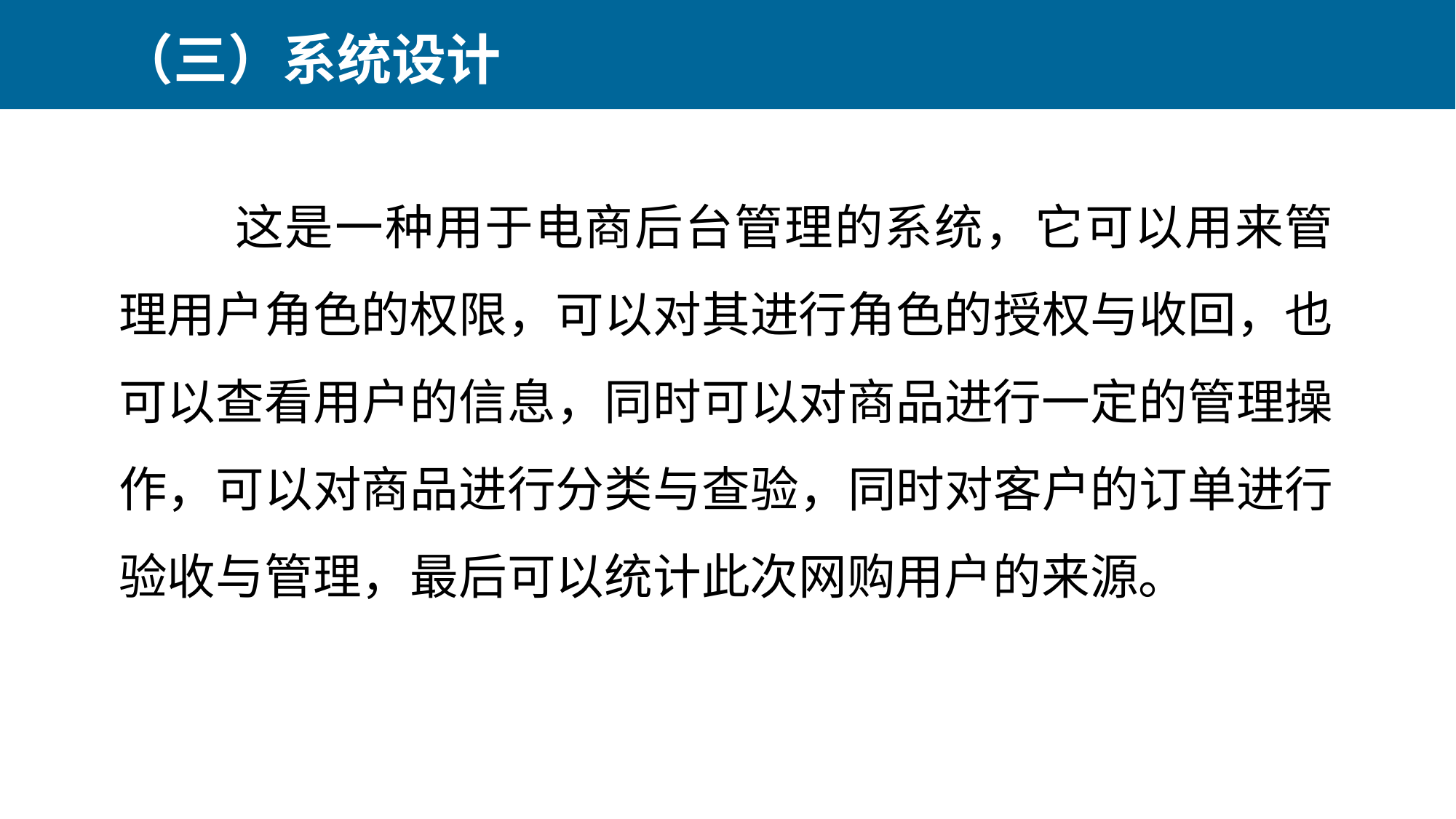

（三）系统设计
          这是一种用于电商后台管理的系统，它可以用来管理用户角色的权限，可以对其进行角色的授权与收回，也可以查看用户的信息，同时可以对商品进行一定的管理操作，可以对商品进行分类与查验，同时对客户的订单进行验收与管理，最后可以统计此次网购用户的来源。